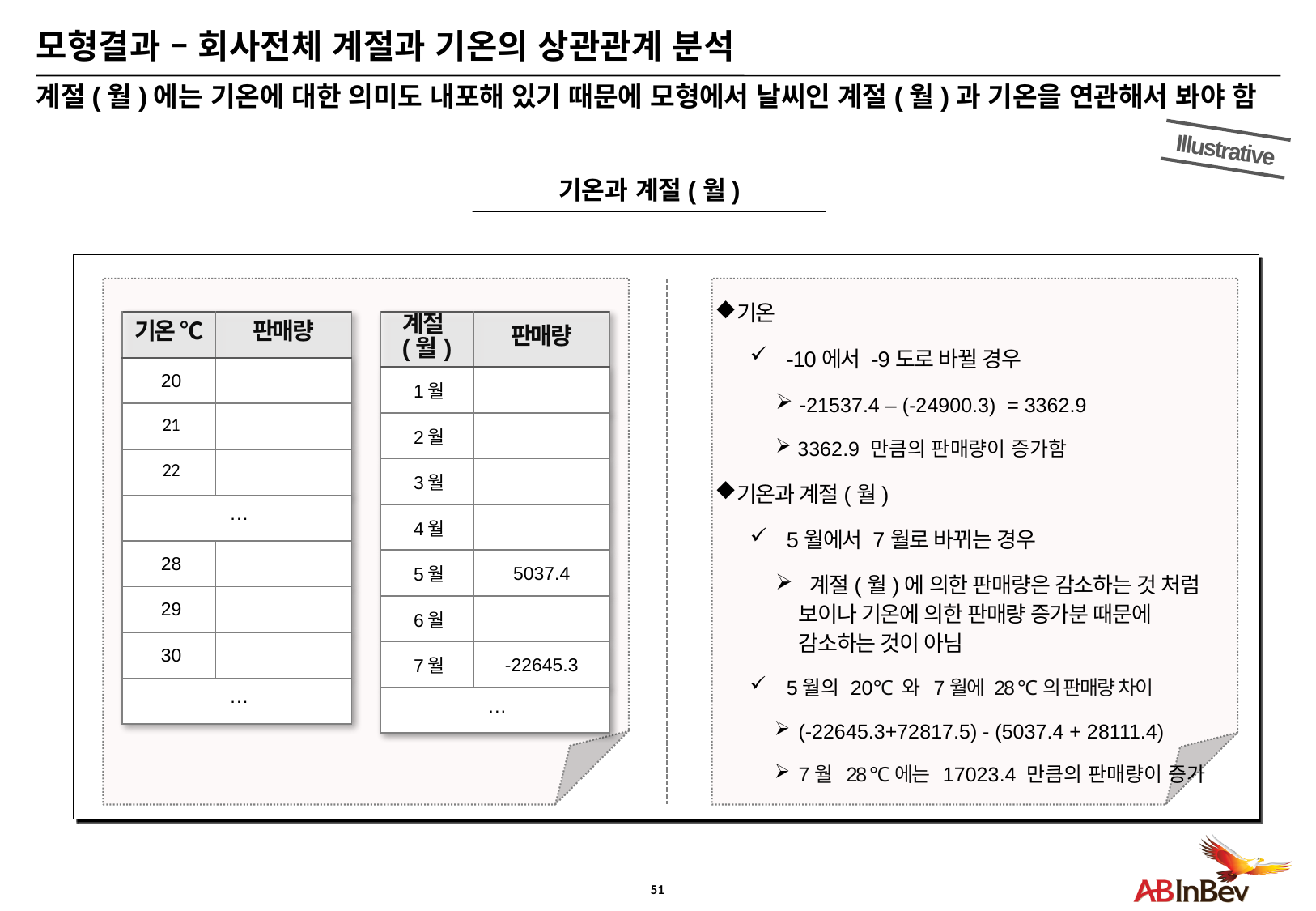

# 모형결과 – 회사전체 계절과 기온의 상관관계 분석
계절(월)에는 기온에 대한 의미도 내포해 있기 때문에 모형에서 날씨인 계절(월)과 기온을 연관해서 봐야 함
Illustrative

기온과 계절(월)

기온
-10에서 -9도로 바뀔 경우
 -21537.4 – (-24900.3)  = 3362.9
 3362.9 만큼의 판매량이 증가함
기온과 계절(월)
5월에서 7월로 바뀌는 경우
 계절(월)에 의한 판매량은 감소하는 것 처럼 보이나 기온에 의한 판매량 증가분 때문에 감소하는 것이 아님
5월의 20℃ 와  7월에 28 ℃의 판매량 차이
(-22645.3+72817.5) - (5037.4 + 28111.4)
7월  28 ℃에는  17023.4 만큼의 판매량이 증가
| 기온 ℃ | 판매량 |
| --- | --- |
| 20 |  |
| 21 |  |
| 22 |  |
| ··· |  |
| 28 |  |
| 29 |  |
| 30 |  |
| ··· |  |
| 계절(월) | 판매량 |
| --- | --- |
| 1월 |  |
| 2월 |  |
| 3월 |  |
| 4월 |  |
| 5월 | 5037.4 |
| 6월 |  |
| 7월 | -22645.3 |
| ··· |  |